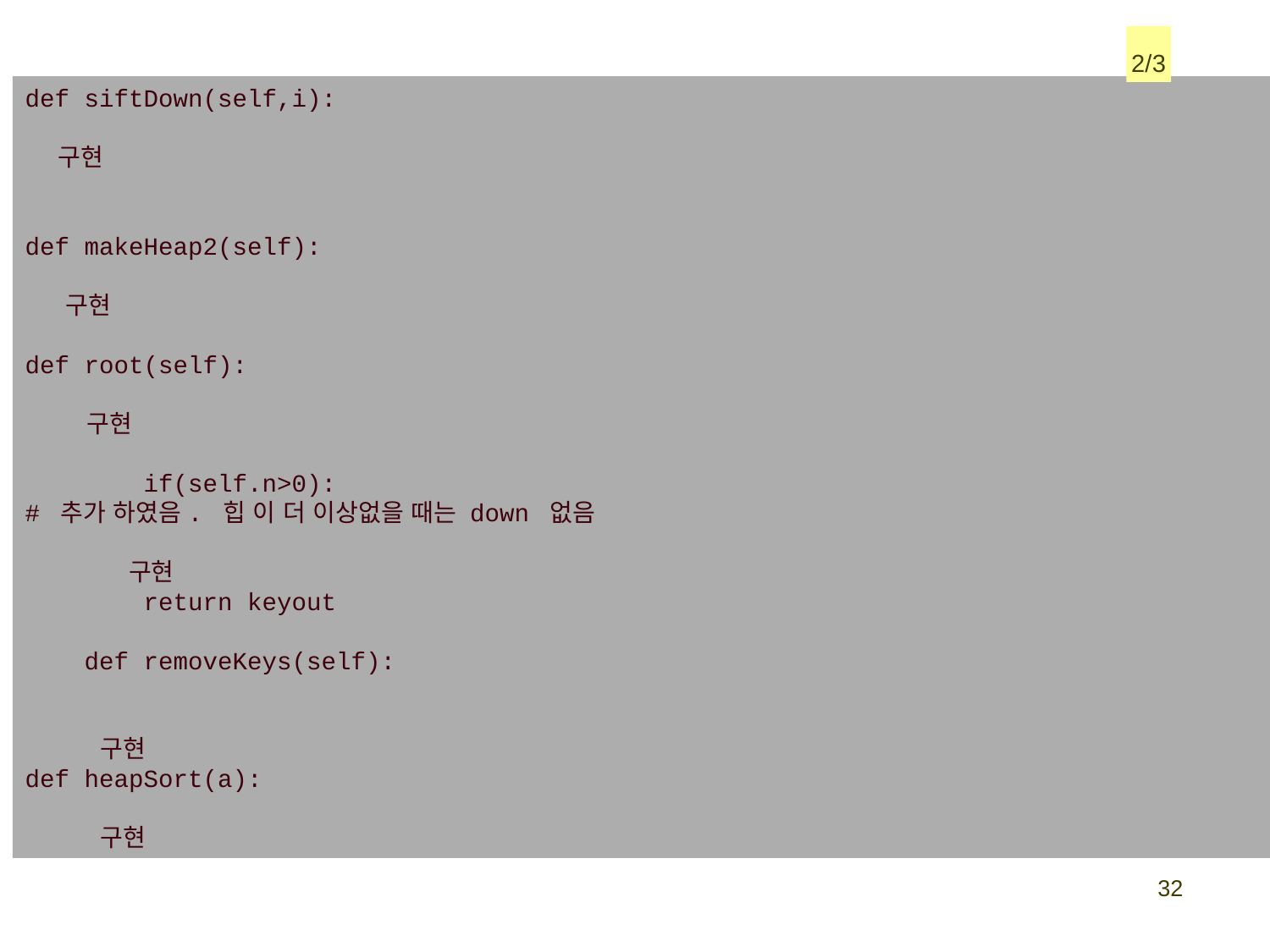

2/3
def siftDown(self,i):

     구현

def makeHeap2(self):

     구현

def root(self):

        구현

        if(self.n>0):
# 추가 하였음. 힙 이 더 이상없을 때는 down 없음

              구현
        return keyout

    def removeKeys(self):

          구현
def heapSort(a):

          구현
32